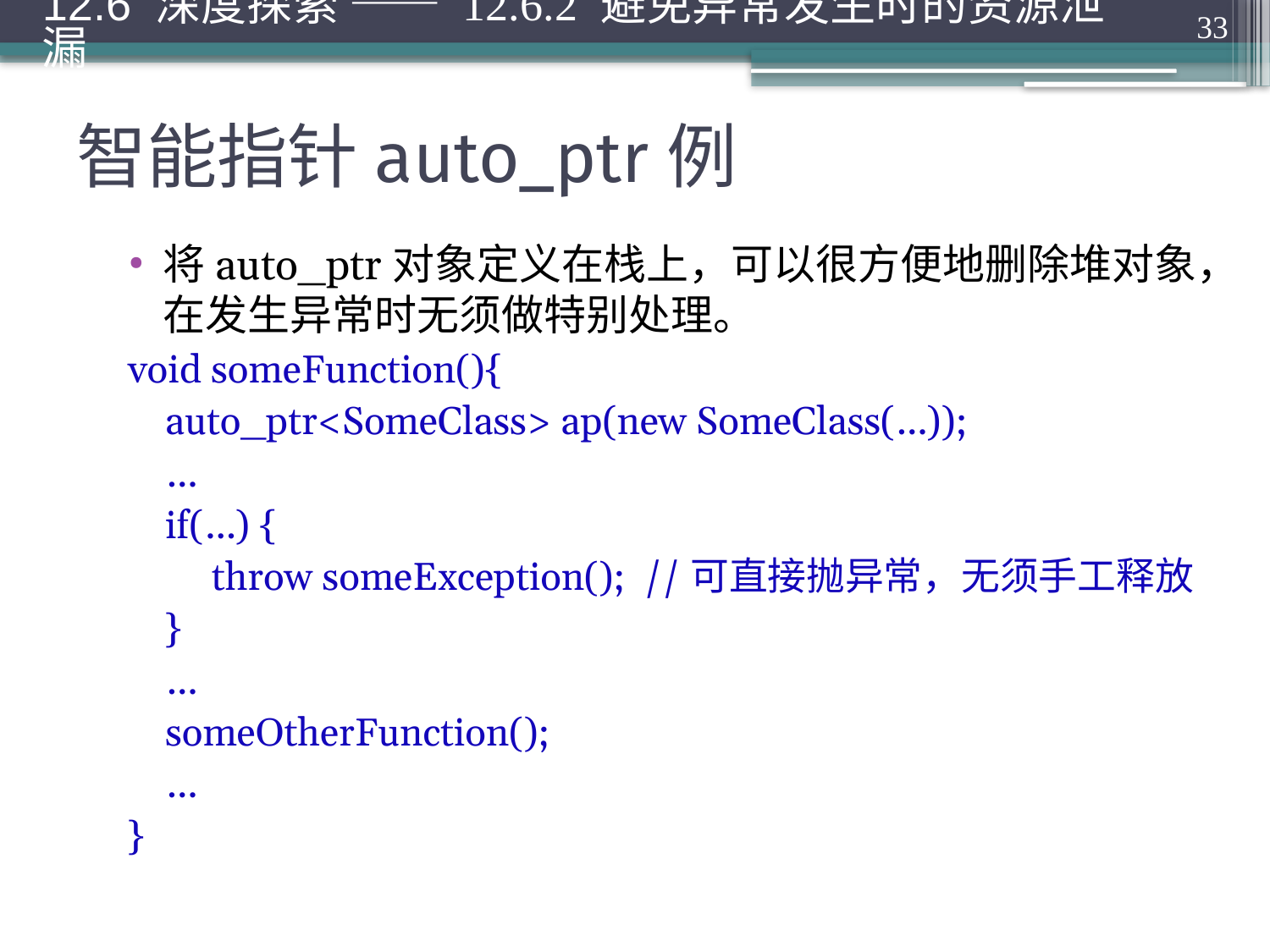

12.6 深度探索 —— 12.6.2 避免异常发生时的资源泄漏
33
# 智能指针auto_ptr例
将auto_ptr对象定义在栈上，可以很方便地删除堆对象，在发生异常时无须做特别处理。
void someFunction(){
    auto_ptr<SomeClass> ap(new SomeClass(…));
    …
    if(…) {
         throw someException();  //可直接抛异常，无须手工释放
    }
    …
    someOtherFunction();
    …
}